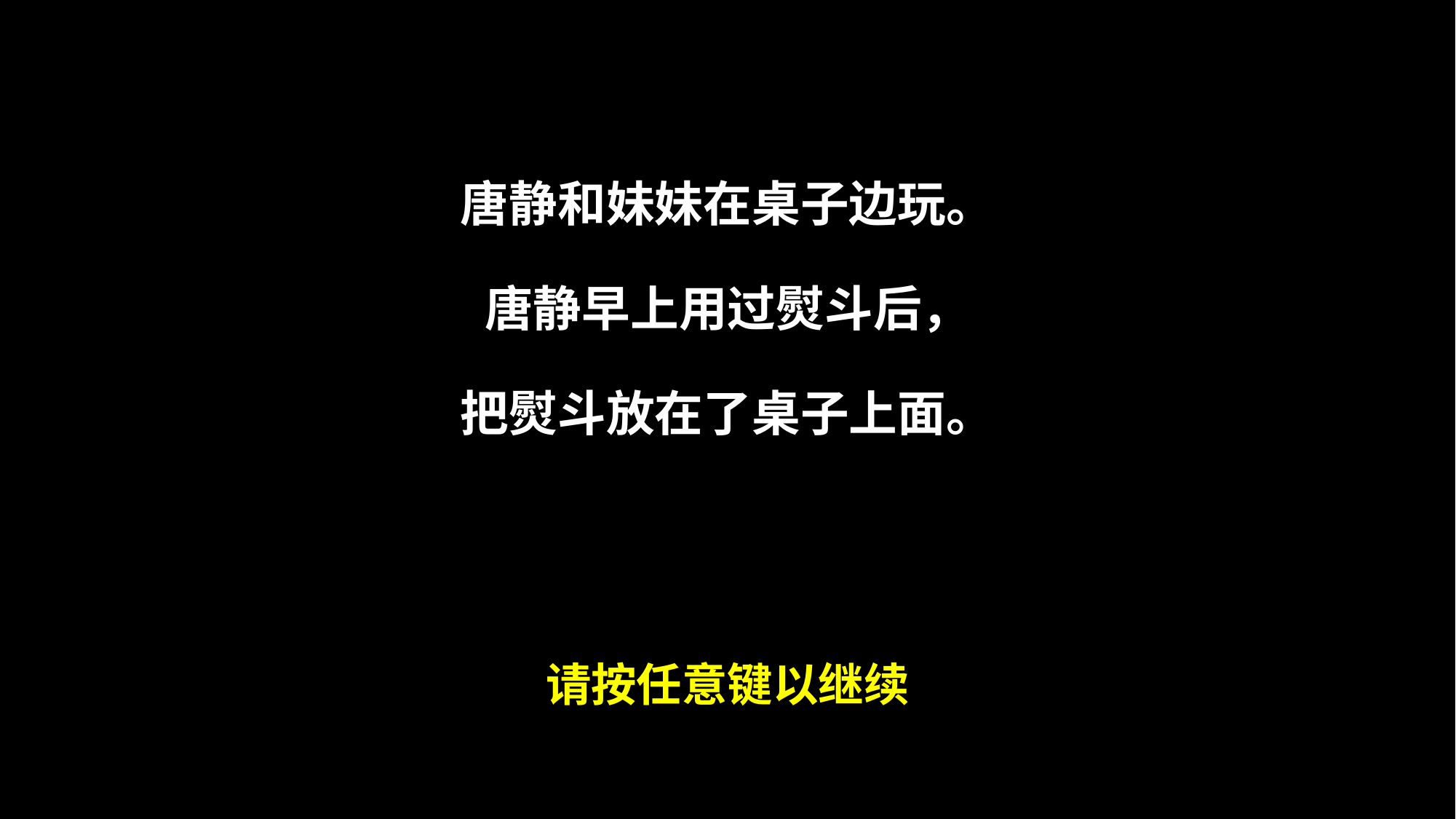

# 唐静和妹妹在桌子边玩。 唐静早上用过熨斗后， 把熨斗放在了桌子上面。
请按任意键以继续